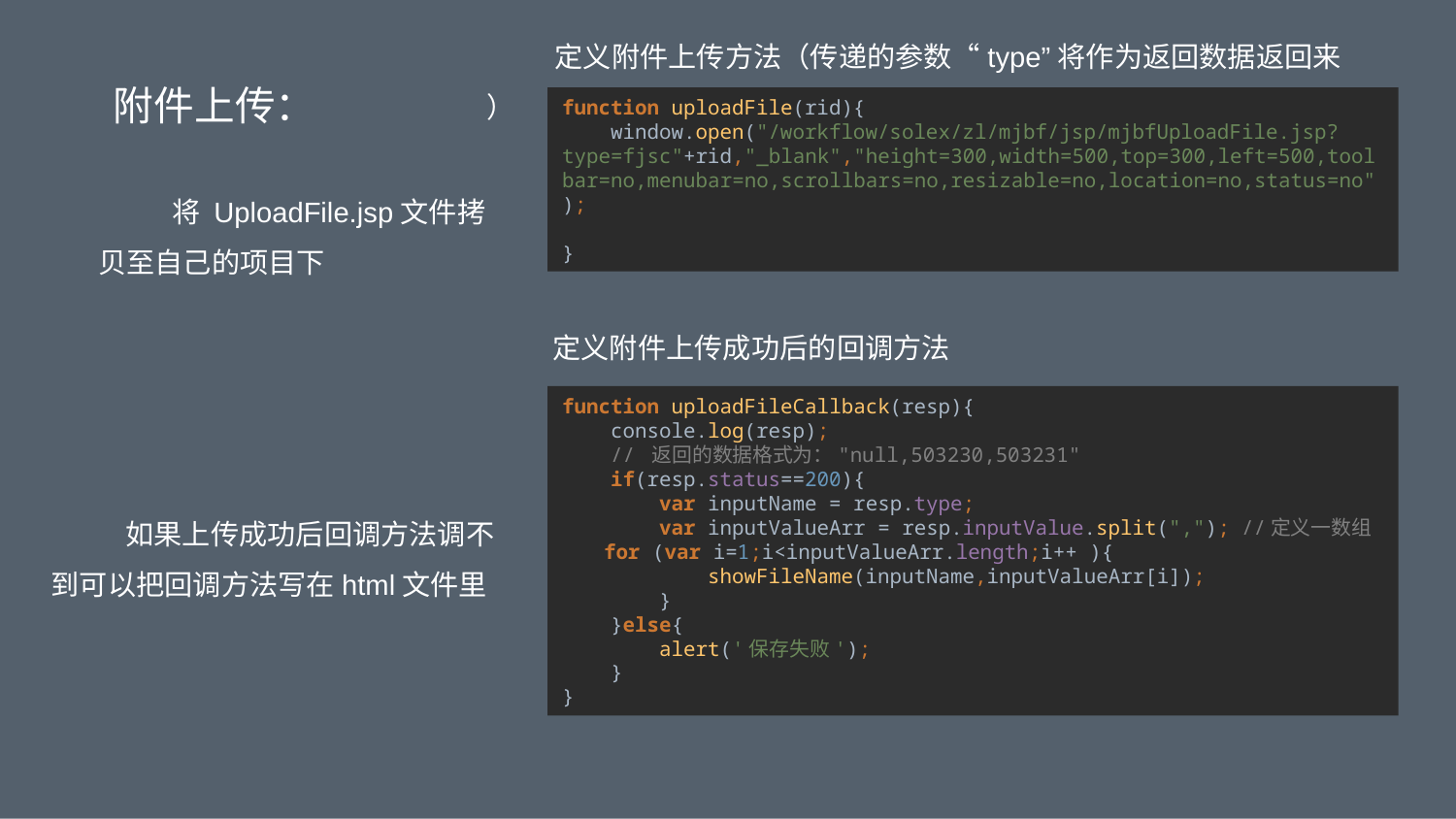

定义附件上传方法（传递的参数“type”将作为返回数据返回来 ）
附件上传：
function uploadFile(rid){
    window.open("/workflow/solex/zl/mjbf/jsp/mjbfUploadFile.jsp?type=fjsc"+rid,"_blank","height=300,width=500,top=300,left=500,toolbar=no,menubar=no,scrollbars=no,resizable=no,location=no,status=no");
}
将 UploadFile.jsp文件拷贝至自己的项目下
定义附件上传成功后的回调方法

function uploadFileCallback(resp){
    console.log(resp);
    // 返回的数据格式为："null,503230,503231"
    if(resp.status==200){
        var inputName = resp.type;
        var inputValueArr = resp.inputValue.split(","); //定义一数组
        for (var i=1;i<inputValueArr.length;i++ ){
            showFileName(inputName,inputValueArr[i]);
        }
    }else{
        alert('保存失败');
    }
}
如果上传成功后回调方法调不到可以把回调方法写在html文件里